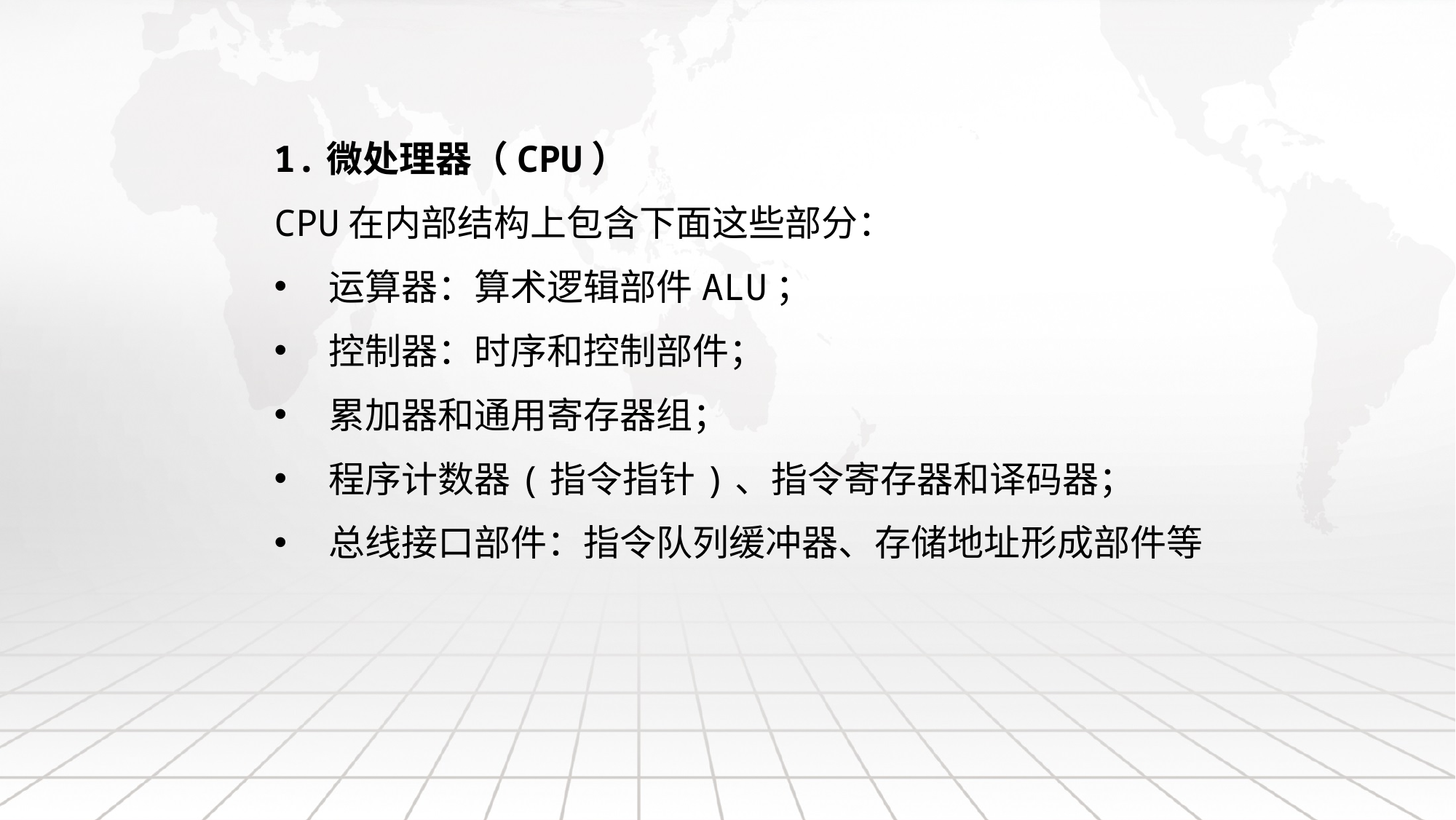

1.微处理器（CPU）
CPU在内部结构上包含下面这些部分：
运算器：算术逻辑部件ALU；
控制器：时序和控制部件；
累加器和通用寄存器组；
程序计数器(指令指针)、指令寄存器和译码器；
总线接口部件：指令队列缓冲器、存储地址形成部件等